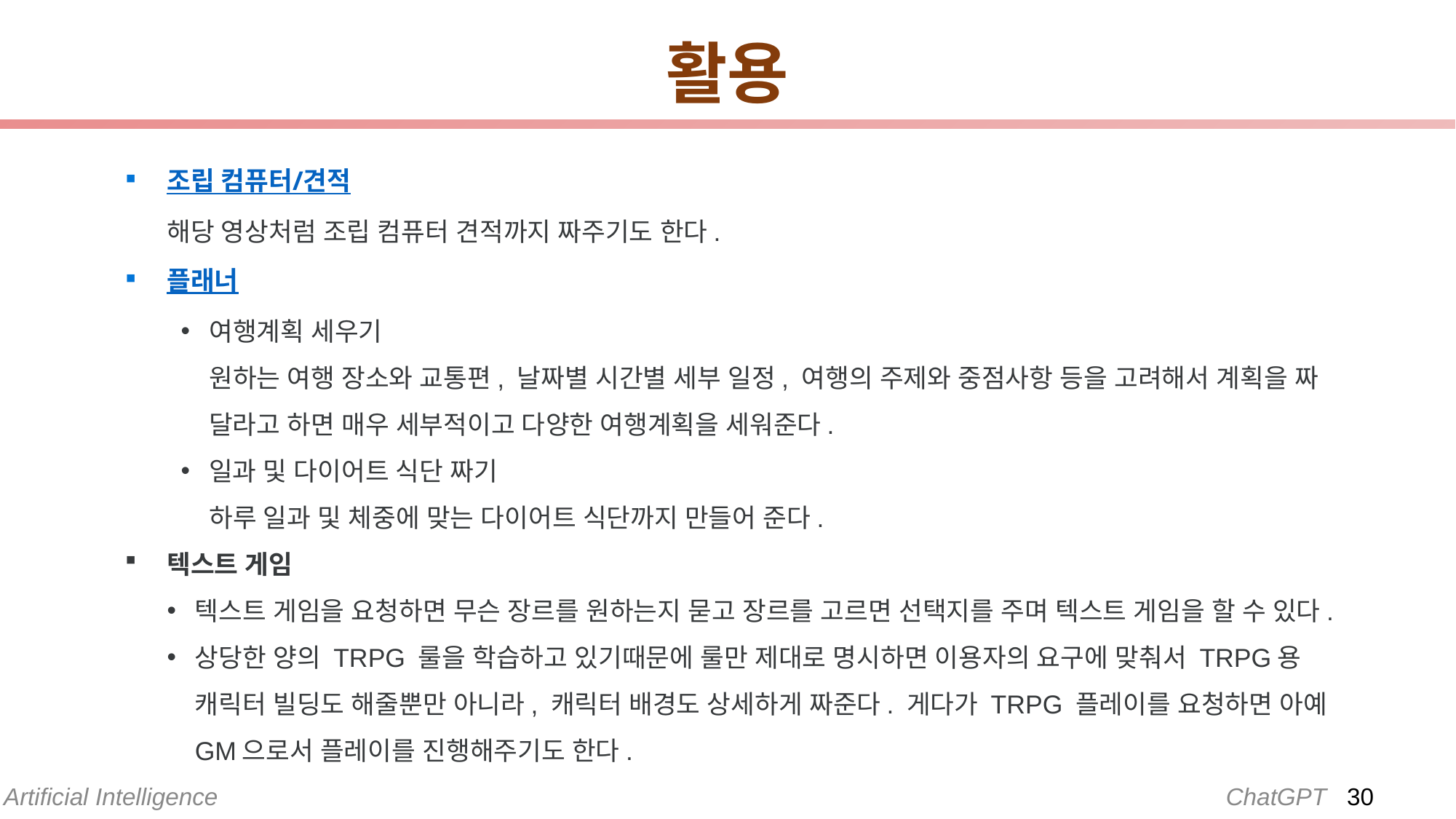

# 활용
조립 컴퓨터/견적
해당 영상처럼 조립 컴퓨터 견적까지 짜주기도 한다.
플래너
여행계획 세우기
원하는 여행 장소와 교통편, 날짜별 시간별 세부 일정, 여행의 주제와 중점사항 등을 고려해서 계획을 짜 달라고 하면 매우 세부적이고 다양한 여행계획을 세워준다.
일과 및 다이어트 식단 짜기
하루 일과 및 체중에 맞는 다이어트 식단까지 만들어 준다.
텍스트 게임
텍스트 게임을 요청하면 무슨 장르를 원하는지 묻고 장르를 고르면 선택지를 주며 텍스트 게임을 할 수 있다.
상당한 양의 TRPG 룰을 학습하고 있기때문에 룰만 제대로 명시하면 이용자의 요구에 맞춰서 TRPG용 캐릭터 빌딩도 해줄뿐만 아니라, 캐릭터 배경도 상세하게 짜준다. 게다가 TRPG 플레이를 요청하면 아예 GM으로서 플레이를 진행해주기도 한다.